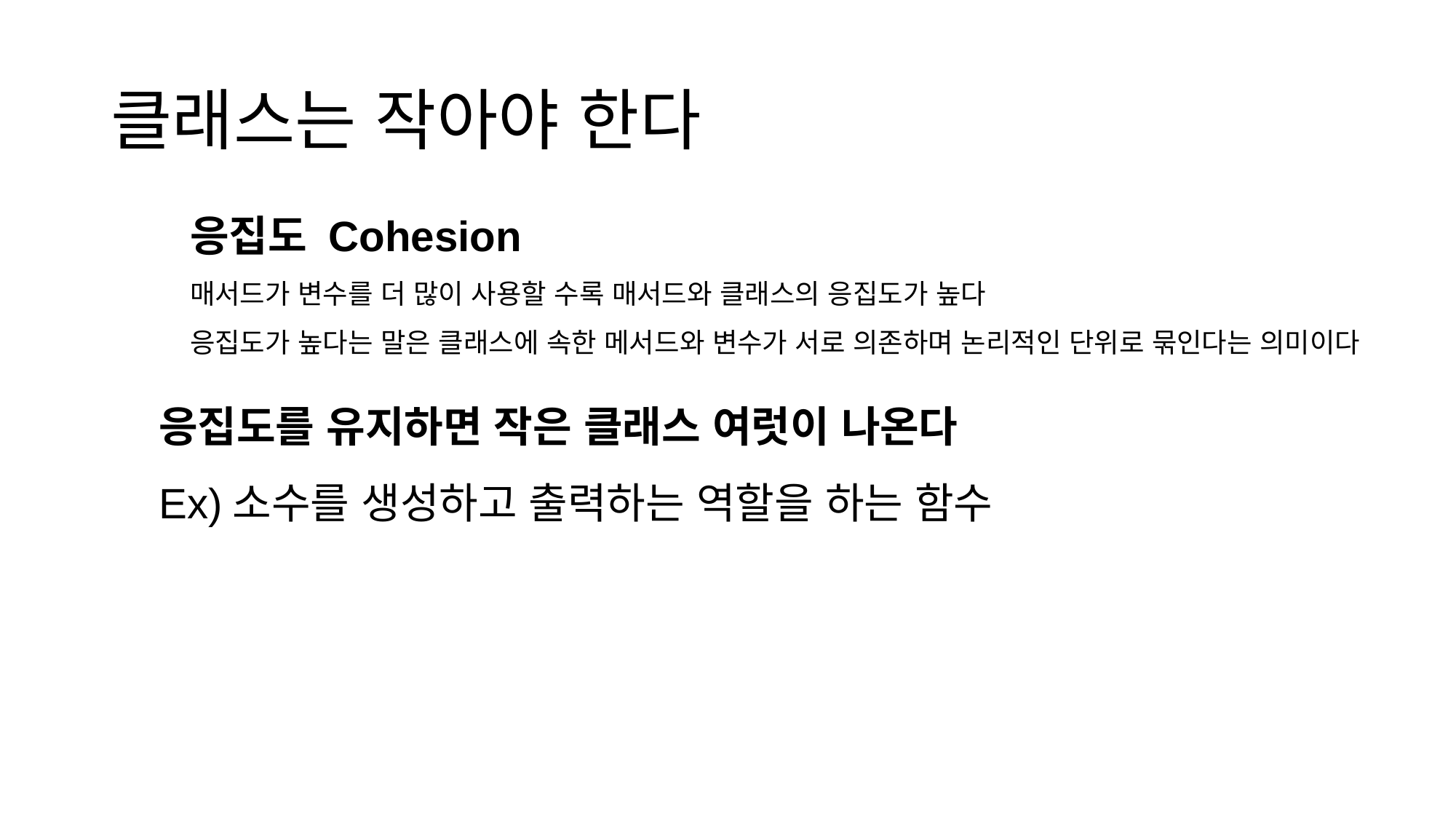

# 클래스는 작아야 한다
응집도 Cohesion
매서드가 변수를 더 많이 사용할 수록 매서드와 클래스의 응집도가 높다
응집도가 높다는 말은 클래스에 속한 메서드와 변수가 서로 의존하며 논리적인 단위로 묶인다는 의미이다
응집도를 유지하면 작은 클래스 여럿이 나온다
Ex)소수를 생성하고 출력하는 역할을 하는 함수